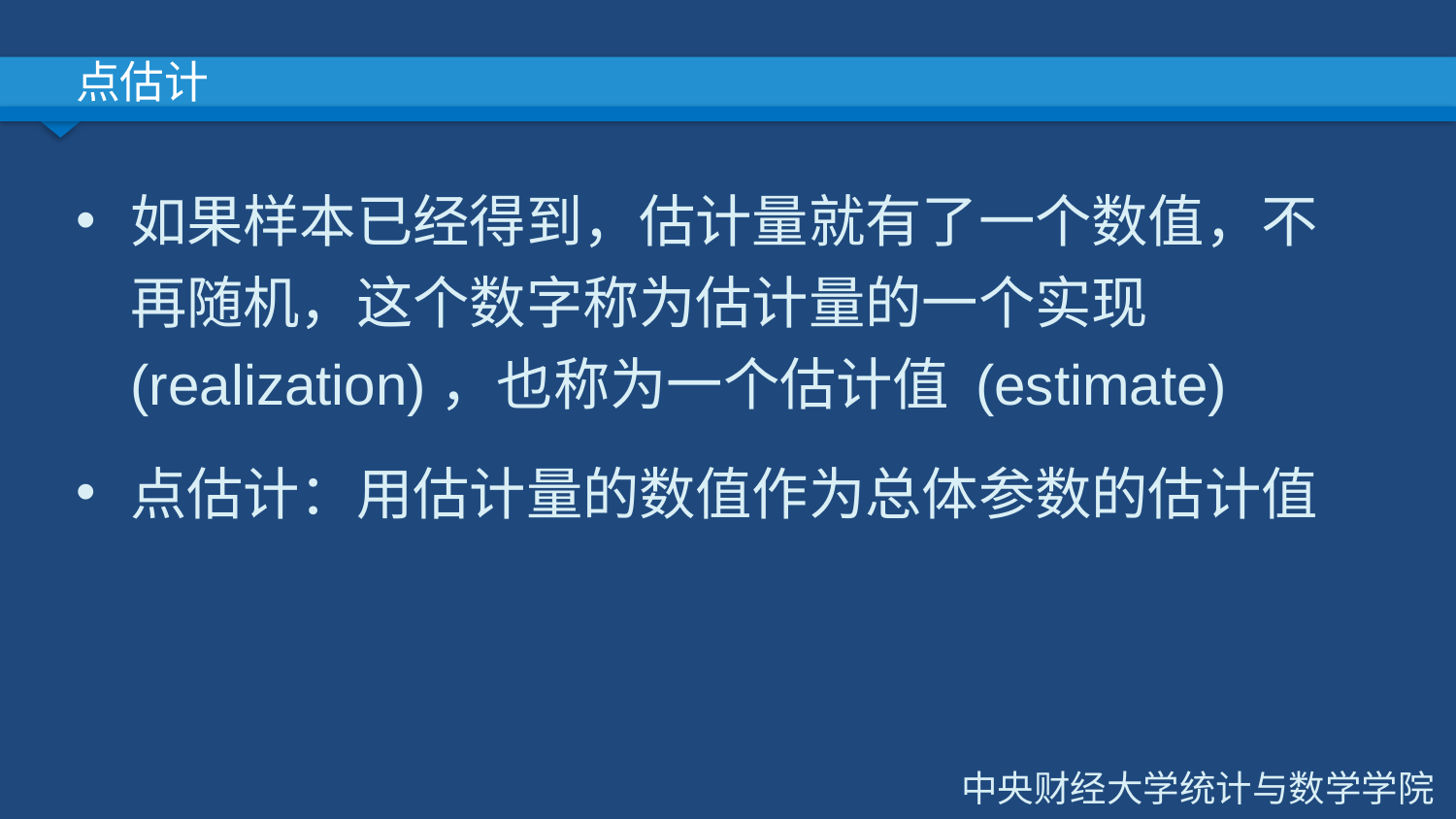

# 点估计
如果样本已经得到，估计量就有了一个数值，不再随机，这个数字称为估计量的一个实现 (realization)，也称为一个估计值 (estimate)
点估计：用估计量的数值作为总体参数的估计值